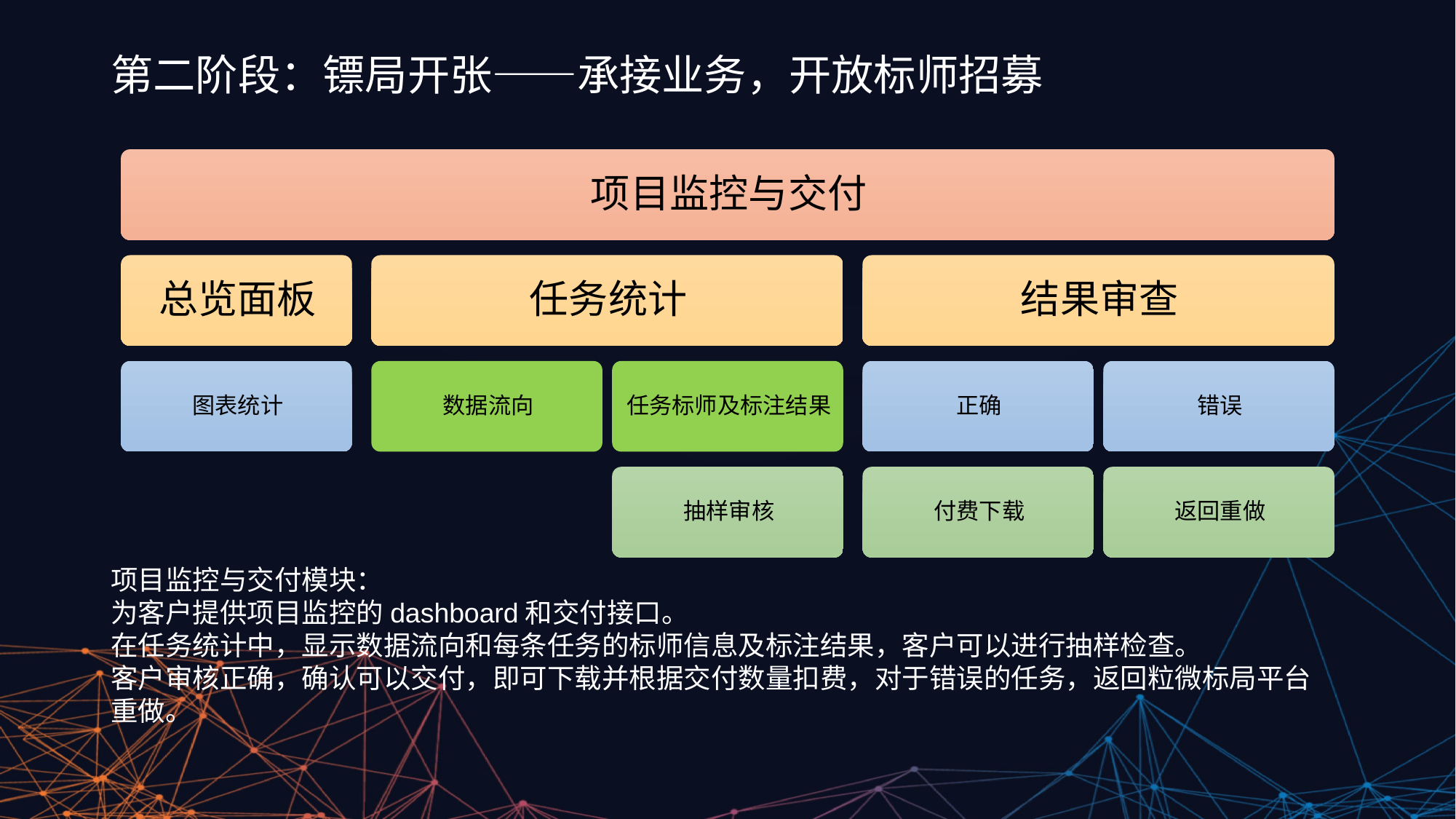

# 第二阶段：镖局开张——承接业务，开放标师招募
项目监控与交付
总览面板
图表统计
任务统计
数据流向
任务标师及标注结果
抽样审核
结果审查
正确
付费下载
错误
返回重做
项目监控与交付模块：
为客户提供项目监控的dashboard和交付接口。
在任务统计中，显示数据流向和每条任务的标师信息及标注结果，客户可以进行抽样检查。
客户审核正确，确认可以交付，即可下载并根据交付数量扣费，对于错误的任务，返回粒微标局平台重做。